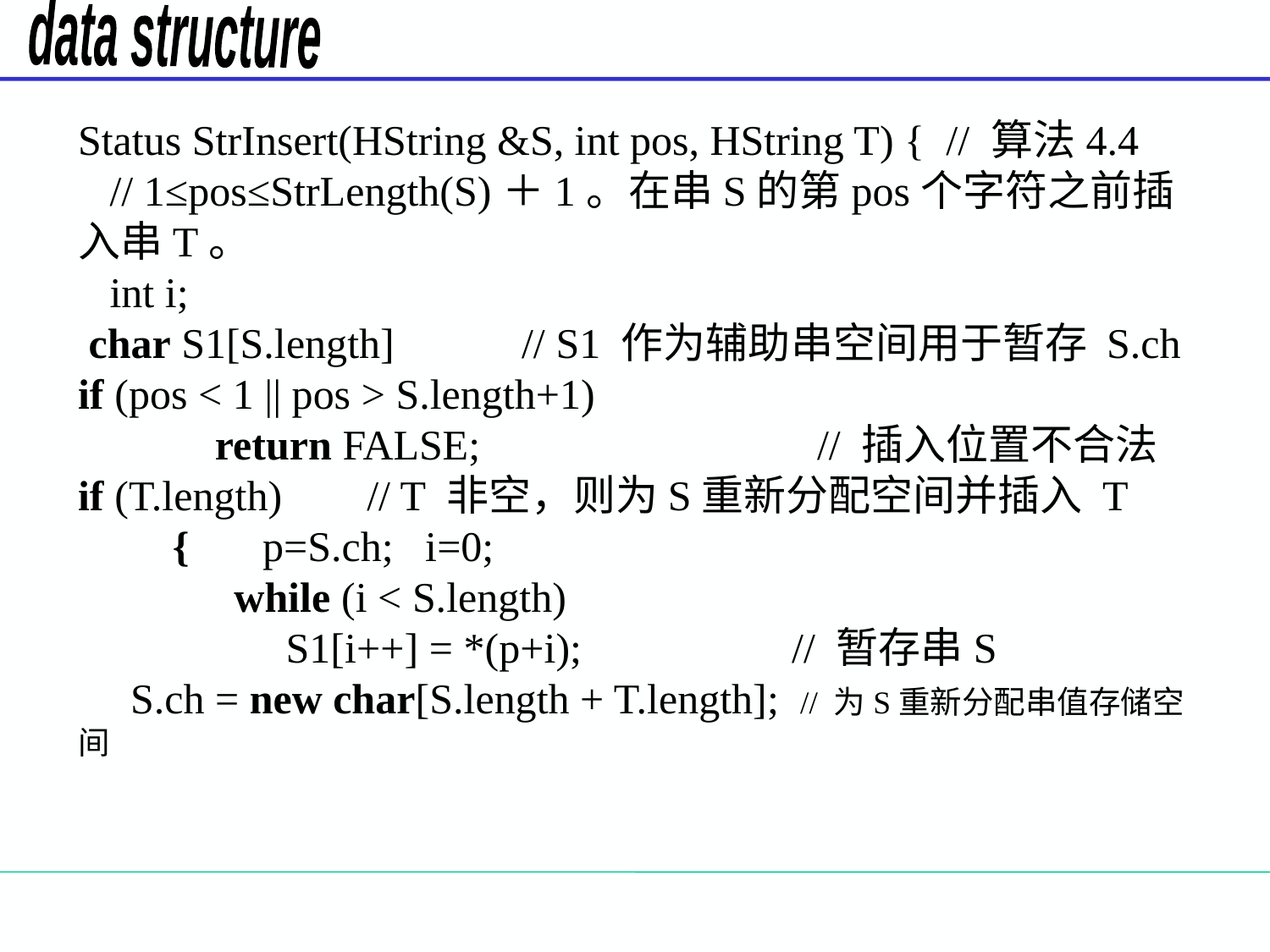

Status StrInsert(HString &S, int pos, HString T) {  // 算法4.4
   // 1≤pos≤StrLength(S)＋1。在串S的第pos个字符之前插入串T。
   int i;
 char S1[S.length]            // S1 作为辅助串空间用于暂存 S.ch
if (pos < 1 || pos > S.length+1)
　　　return FALSE; 　　　　　　　 // 插入位置不合法
if (T.length)        // T 非空，则为S重新分配空间并插入 T
　　{ 　p=S.ch;   i=0;
　　　  while (i < S.length)
　　　　   S1[i++] = *(p+i); 　　　　 // 暂存串S
　S.ch = new char[S.length + T.length];  // 为S重新分配串值存储空间